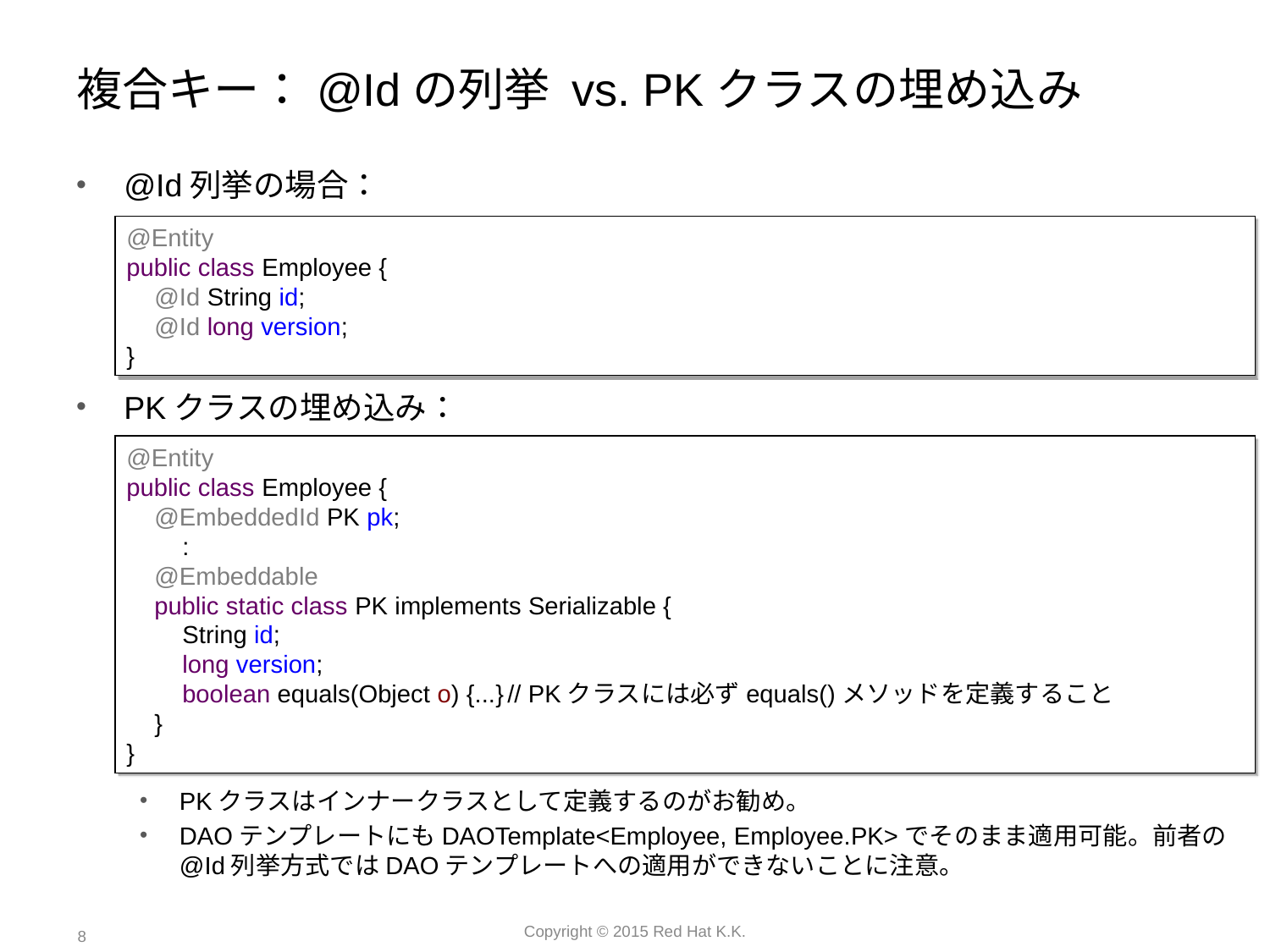

# 複合キー：@Idの列挙 vs. PKクラスの埋め込み
@Id列挙の場合：

PKクラスの埋め込み：

PKクラスはインナークラスとして定義するのがお勧め。
DAOテンプレートにもDAOTemplate<Employee, Employee.PK>でそのまま適用可能。前者の@Id列挙方式ではDAOテンプレートへの適用ができないことに注意。

@Entity
public class Employee {
    @Id String id;
    @Id long version;
}
@Entity
public class Employee {
    @EmbeddedId PK pk;
        :
    @Embeddable
    public static class PK implements Serializable {
        String id;
        long version;
        boolean equals(Object o) {...}	// PKクラスには必ずequals()メソッドを定義すること
    }
}
8
Copyright © 2015 Red Hat K.K.